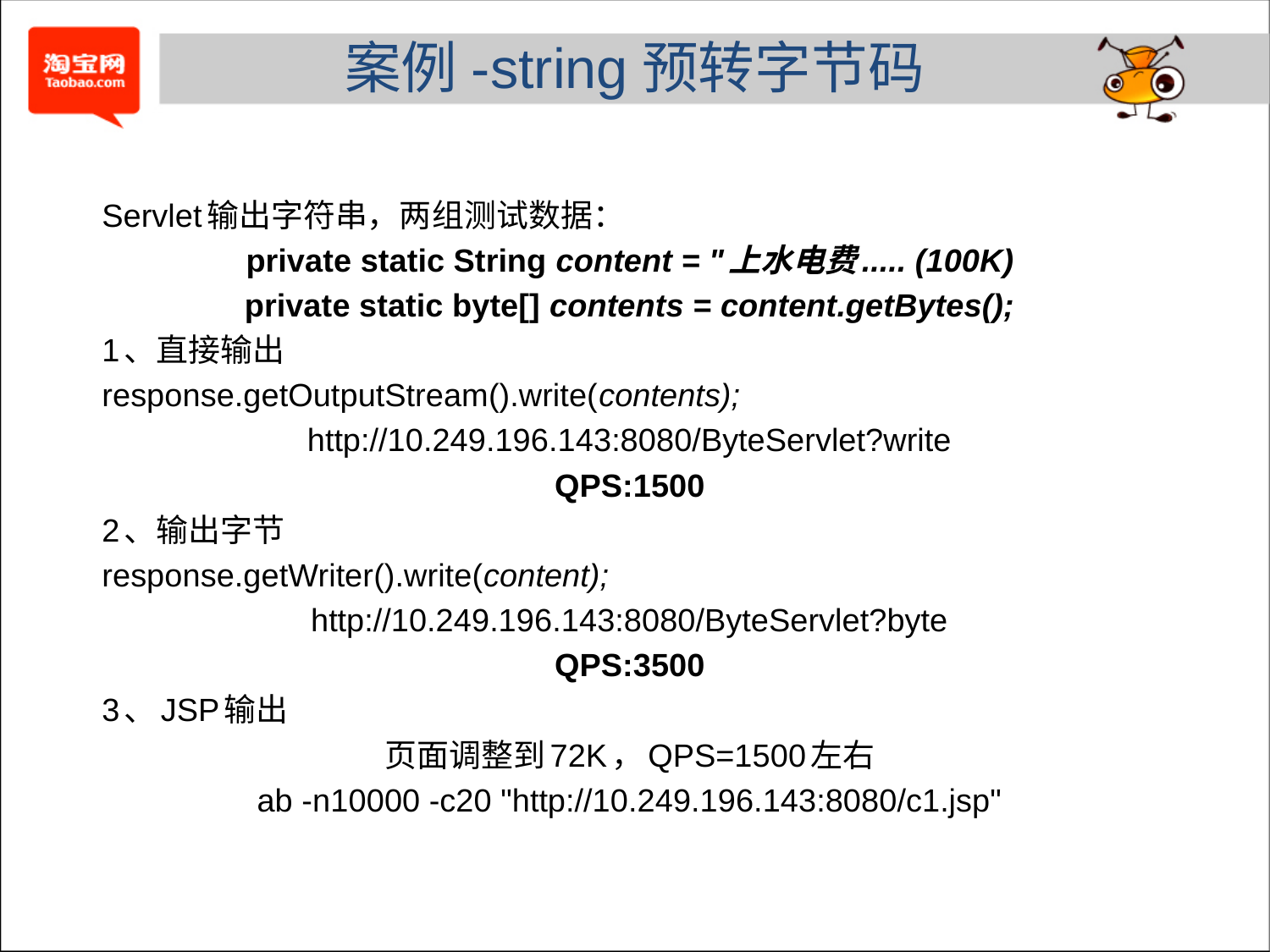

# 案例-string预转字节码
Servlet输出字符串，两组测试数据：
private static String content = "上水电费..... (100K)
private static byte[] contents = content.getBytes();
1、直接输出
response.getOutputStream().write(contents);
http://10.249.196.143:8080/ByteServlet?write
QPS:1500
2、输出字节
response.getWriter().write(content);
http://10.249.196.143:8080/ByteServlet?byte
QPS:3500
3、JSP输出
页面调整到72K，QPS=1500左右
ab -n10000 -c20 "http://10.249.196.143:8080/c1.jsp"